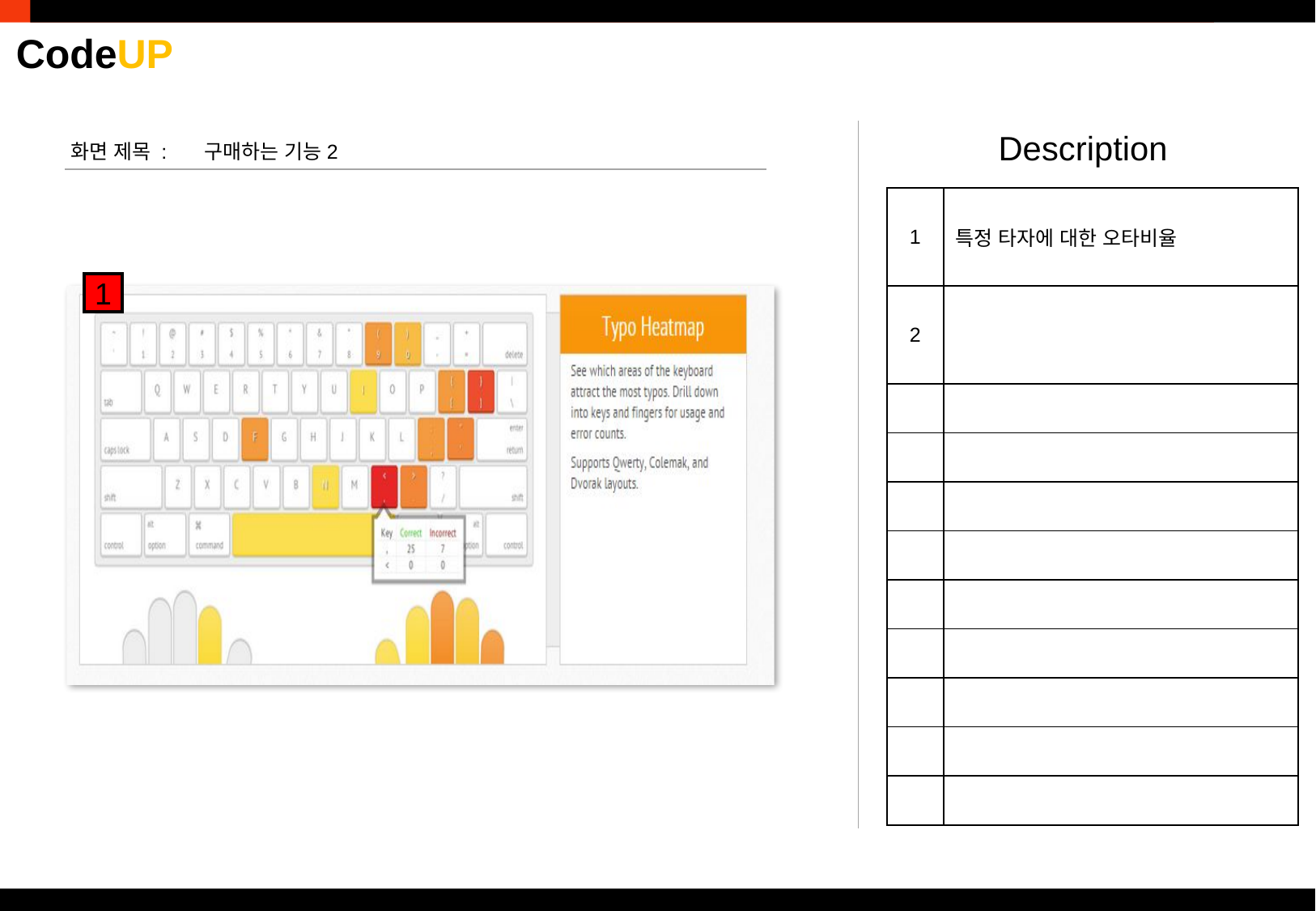

Description
화면 제목 :
구매하는 기능2
| 1 | 특정 타자에 대한 오타비율 |
| --- | --- |
| 2 |  |
|  |  |
|  |  |
|  |  |
|  |  |
|  |  |
|  |  |
|  |  |
|  |  |
|  |  |
1